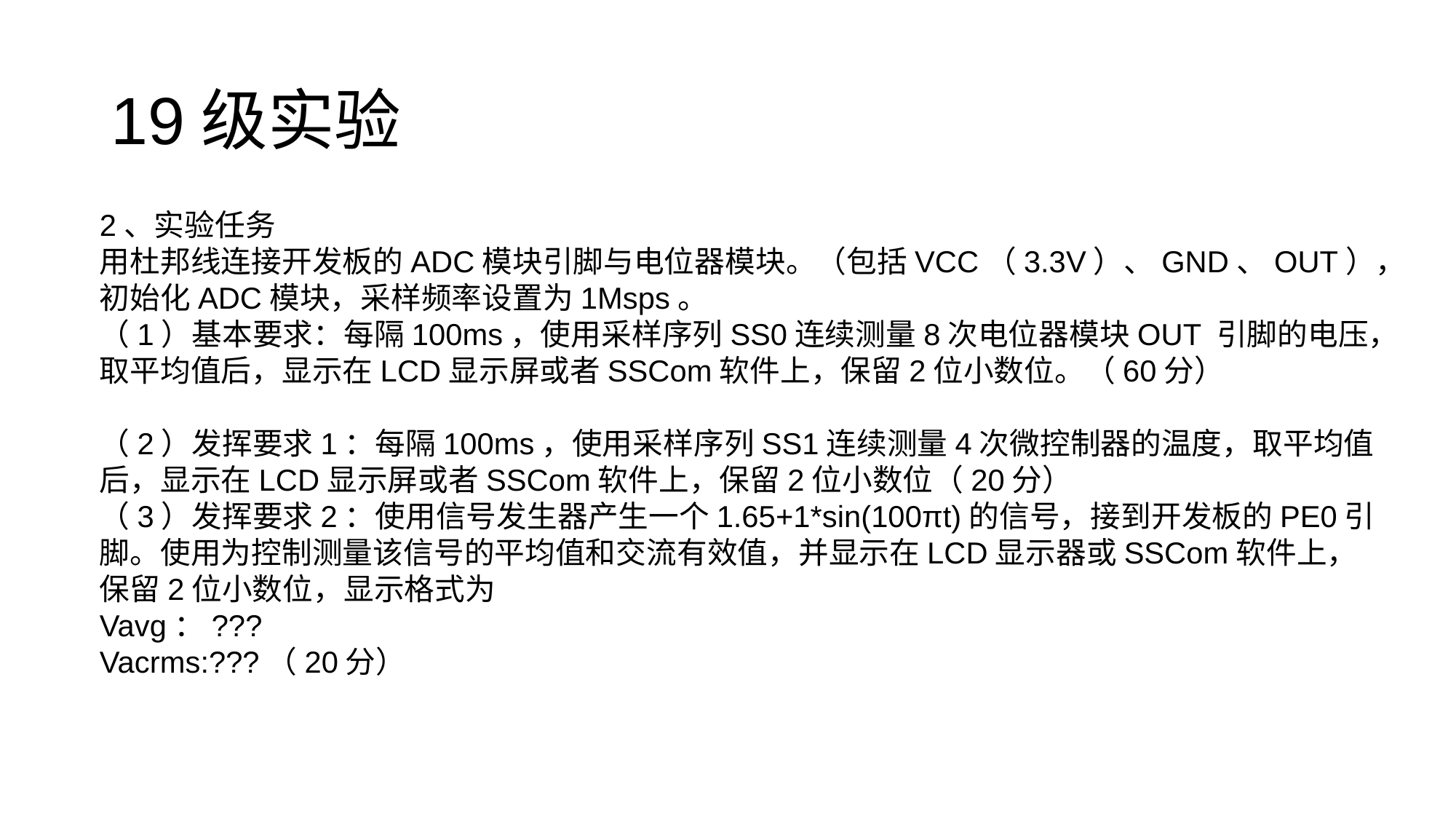

# 19级实验
2、实验任务
用杜邦线连接开发板的ADC模块引脚与电位器模块。（包括VCC（3.3V）、GND、OUT），初始化ADC模块，采样频率设置为1Msps。
（1）基本要求：每隔100ms，使用采样序列SS0连续测量8次电位器模块OUT 引脚的电压，取平均值后，显示在LCD显示屏或者SSCom软件上，保留2位小数位。（60分）
（2）发挥要求1：每隔100ms，使用采样序列SS1连续测量4次微控制器的温度，取平均值后，显示在LCD显示屏或者SSCom软件上，保留2位小数位（20分）
（3）发挥要求2：使用信号发生器产生一个1.65+1*sin(100πt)的信号，接到开发板的PE0引脚。使用为控制测量该信号的平均值和交流有效值，并显示在LCD显示器或SSCom软件上，保留2位小数位，显示格式为
Vavg：???
Vacrms:???（20分）